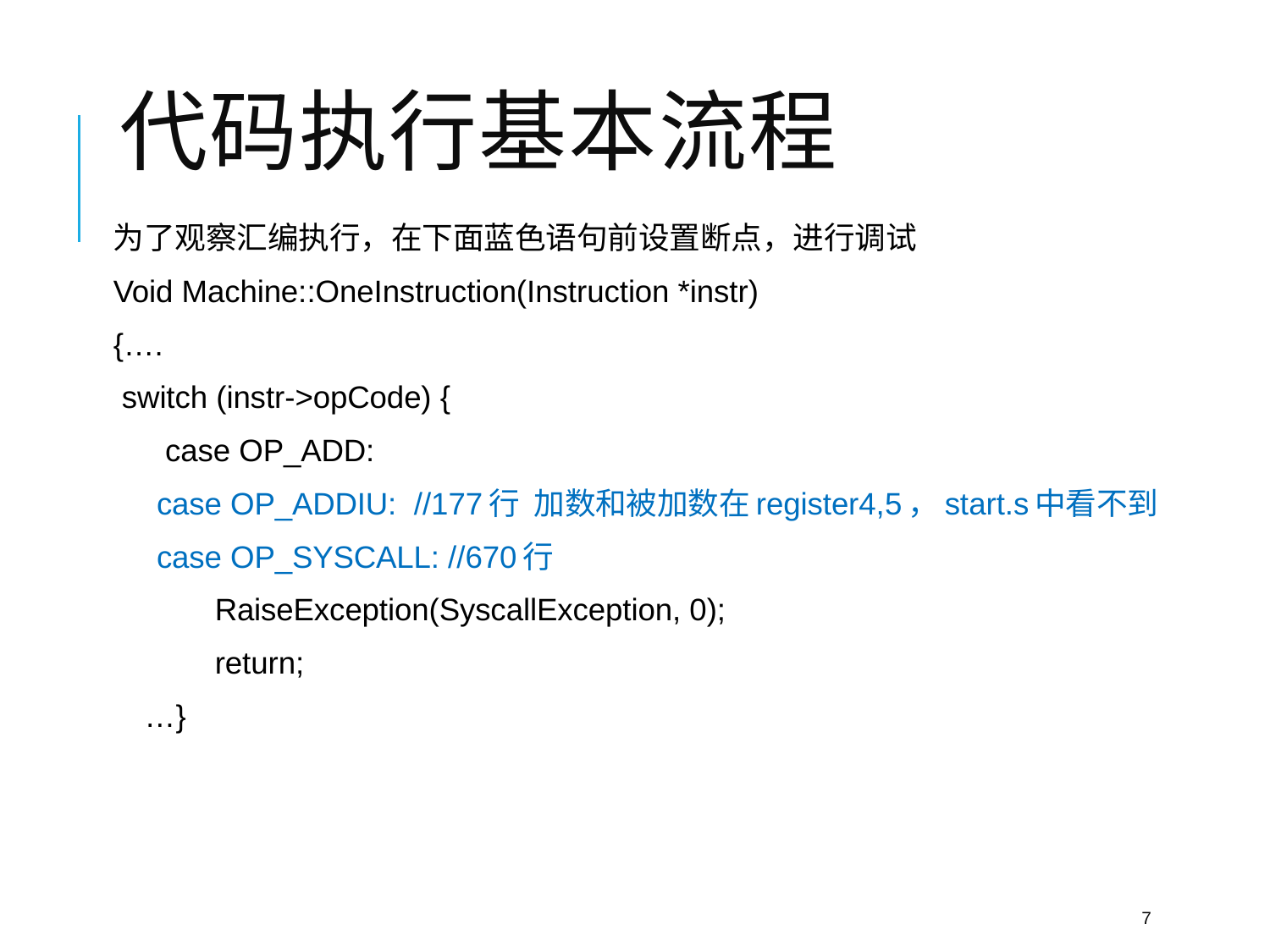

# 代码执行基本流程
为了观察汇编执行，在下面蓝色语句前设置断点，进行调试
Void Machine::OneInstruction(Instruction *instr)
{….
 switch (instr->opCode) {
      case OP_ADD:
     case OP_ADDIU:  //177行  加数和被加数在register4,5，start.s中看不到
     case OP_SYSCALL: //670行
	RaiseException(SyscallException, 0);
	return;
     …}

7